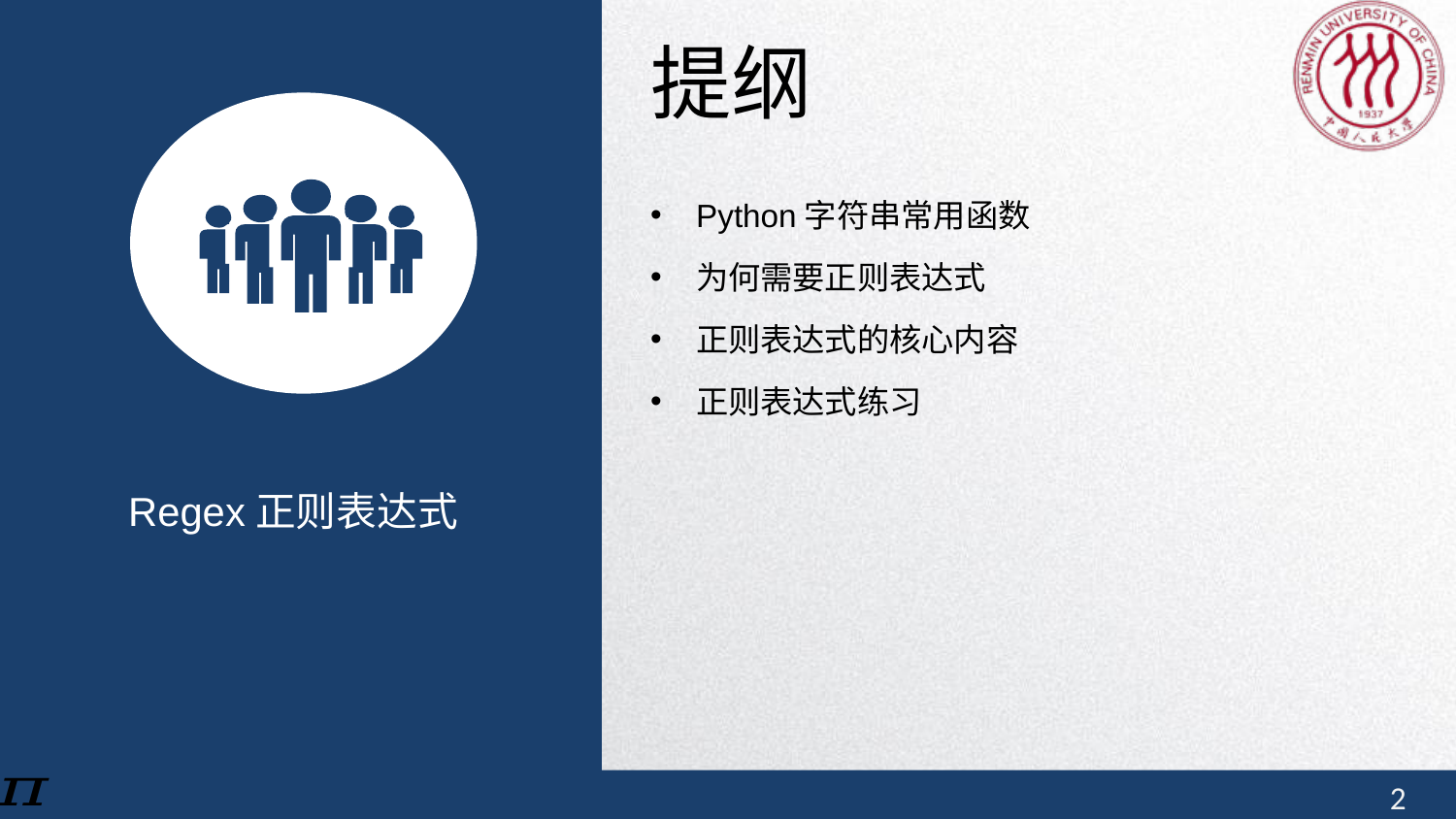

提纲

Python字符串常用函数
为何需要正则表达式
正则表达式的核心内容
正则表达式练习
Regex正则表达式